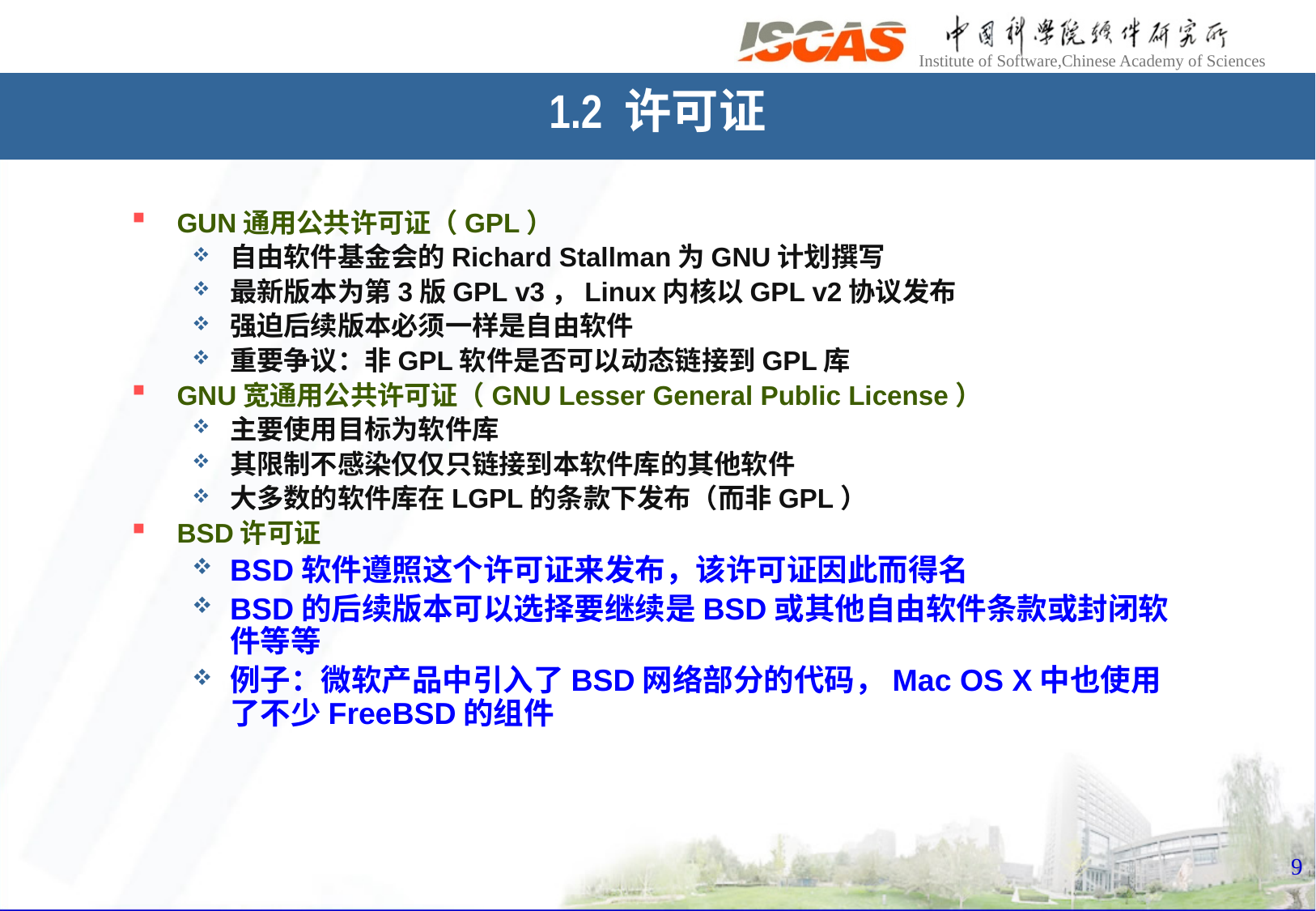

1.2 许可证
GUN通用公共许可证（GPL）
自由软件基金会的Richard Stallman为GNU计划撰写
最新版本为第3版GPL v3，Linux内核以GPL v2协议发布
强迫后续版本必须一样是自由软件
重要争议：非GPL软件是否可以动态链接到GPL库
GNU宽通用公共许可证（GNU Lesser General Public License）
主要使用目标为软件库
其限制不感染仅仅只链接到本软件库的其他软件
大多数的软件库在LGPL的条款下发布（而非GPL）
BSD许可证
BSD软件遵照这个许可证来发布，该许可证因此而得名
BSD的后续版本可以选择要继续是BSD或其他自由软件条款或封闭软件等等
例子：微软产品中引入了BSD网络部分的代码，Mac OS X中也使用了不少FreeBSD的组件
9